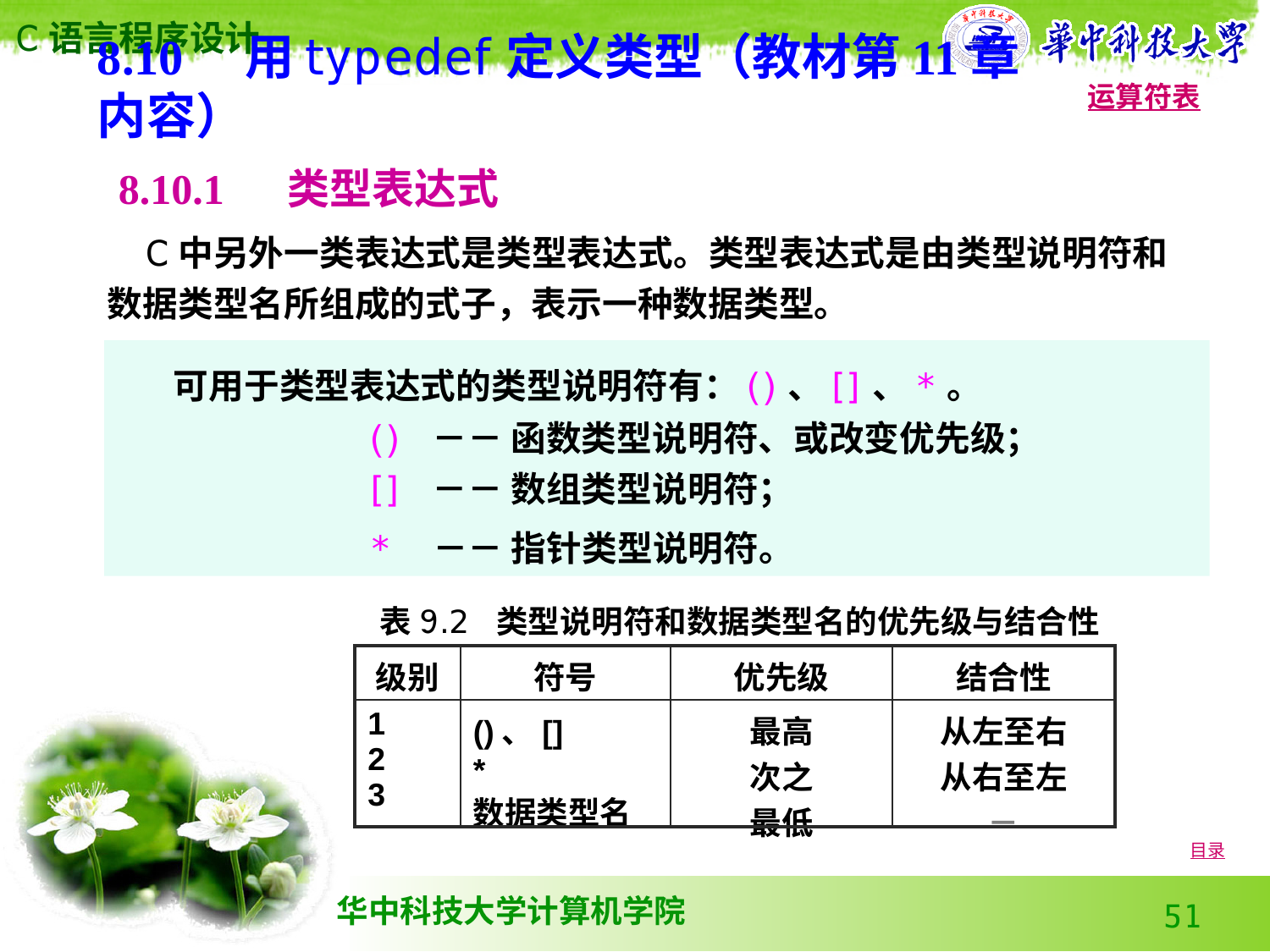

运算符表
8.10　用typedef定义类型（教材第11章内容）
8.10.1 　类型表达式
    C中另外一类表达式是类型表达式。类型表达式是由类型说明符和数据类型名所组成的式子，表示一种数据类型。
      可用于类型表达式的类型说明符有：()、[]、*。
       		()  －－ 函数类型说明符、或改变优先级；
       		[]  －－ 数组类型说明符；
       		*   －－ 指针类型说明符。
表9.2  类型说明符和数据类型名的优先级与结合性
| 级别 | 符号 | 优先级 | 结合性 |
| --- | --- | --- | --- |
| 1 2 3 | ()、[] \* 数据类型名 | 最高 次之 最低 | 从左至右 从右至左 － |
目录
51